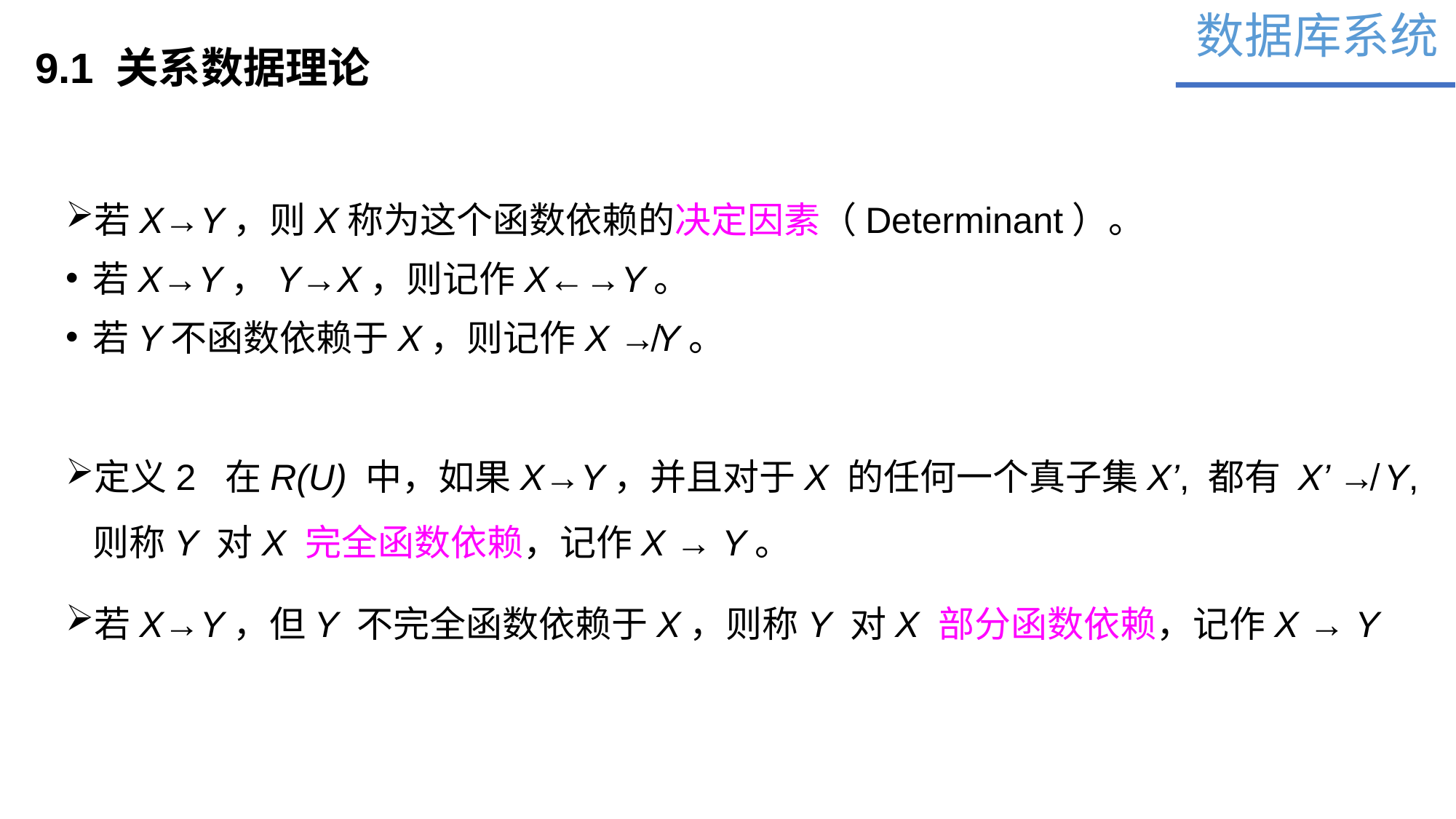

数据库系统
9.1 关系数据理论

若X→Y，则X称为这个函数依赖的决定因素（Determinant）。
若X→Y，Y→X，则记作X←→Y。
若Y不函数依赖于X，则记作X ↛Y。
定义2  在R(U) 中，如果X→Y，并且对于X 的任何一个真子集X’, 都有 X’ ↛ Y, 则称Y 对X 完全函数依赖，记作X → Y。
若X→Y，但Y 不完全函数依赖于X，则称Y 对X 部分函数依赖，记作X → Y